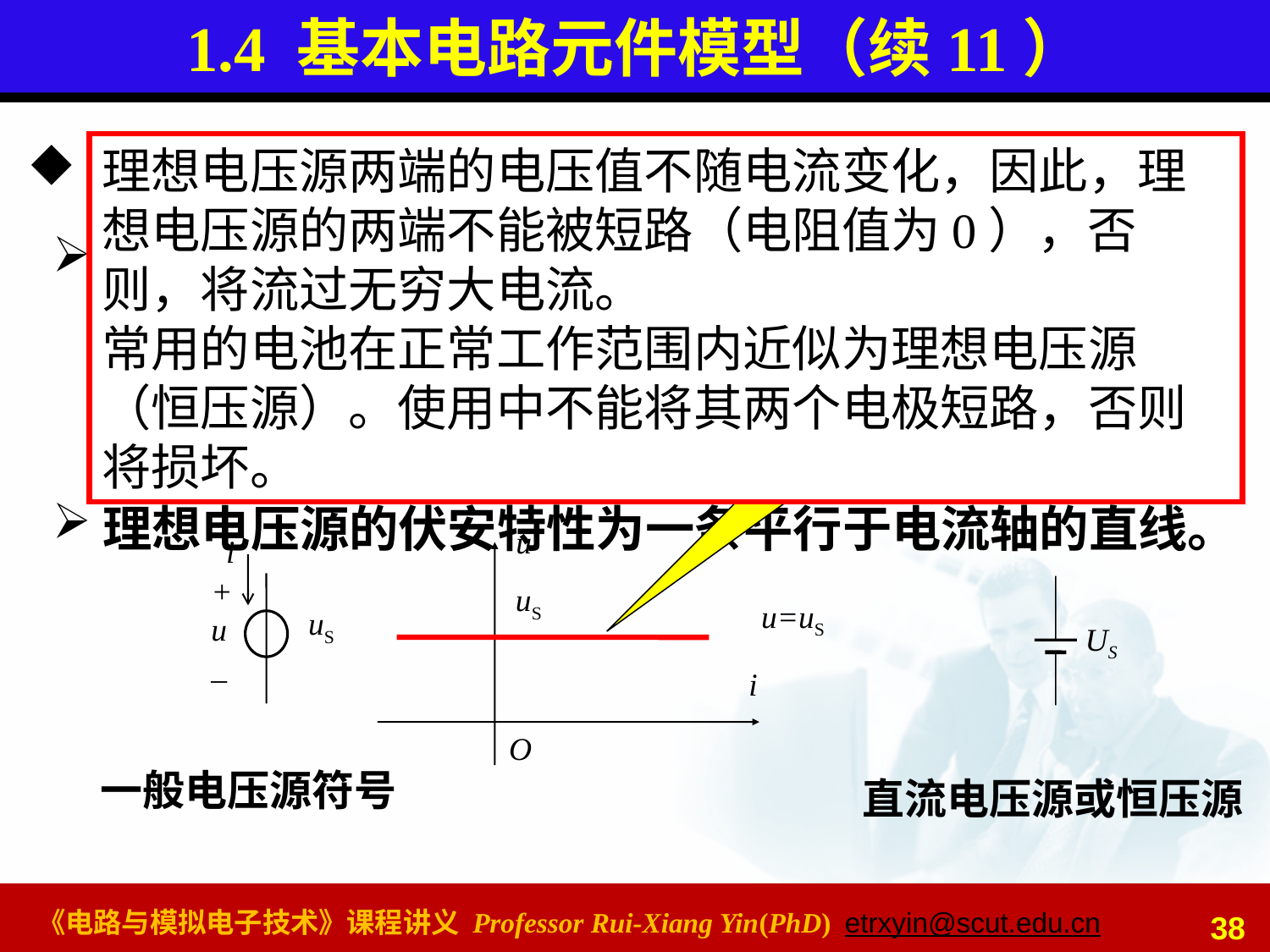

# 1.4 基本电路元件模型（续11）
理想（独立）电压源
若二端元件两端电压不随流过它的电流变化，保持固定的数值（或变化规律），称此元件为理想（独立）电压源。
理想电压源的伏安特性为一条平行于电流轴的直线。
理想电压源两端的电压值不随电流变化，因此，理想电压源的两端不能被短路（电阻值为0），否则，将流过无穷大电流。
常用的电池在正常工作范围内近似为理想电压源（恒压源）。使用中不能将其两个电极短路，否则将损坏。
不随电流变化
u

uS

i

O
i

+
u
_

uS

US

u=uS
一般电压源符号
直流电压源或恒压源
38